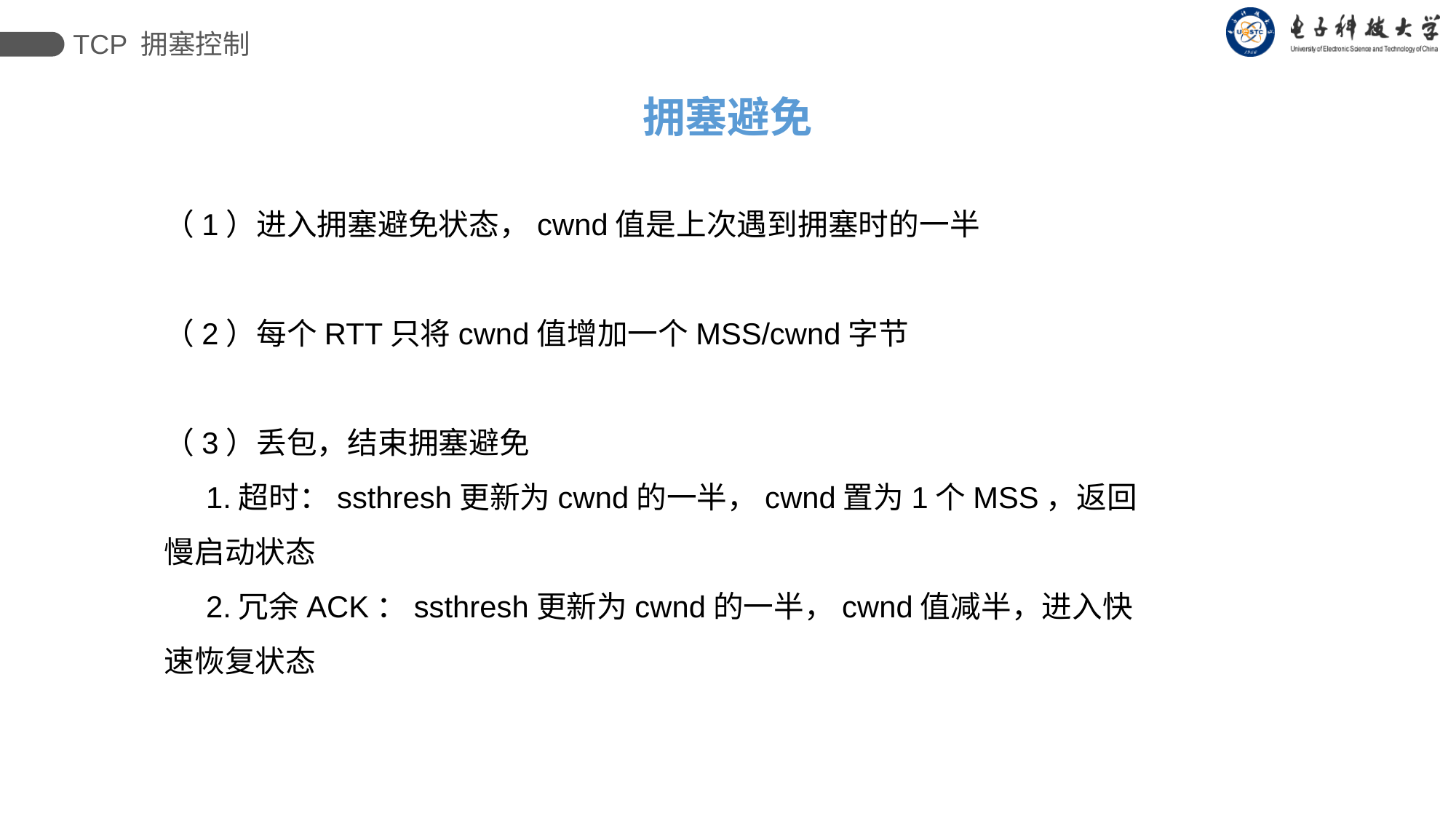

TCP 拥塞控制

拥塞避免
（1）进入拥塞避免状态，cwnd值是上次遇到拥塞时的一半

（2）每个RTT只将cwnd值增加一个MSS/cwnd字节

（3）丢包，结束拥塞避免
     1.超时：ssthresh更新为cwnd的一半，cwnd置为1个MSS，返回慢启动状态
     2.冗余ACK：ssthresh更新为cwnd的一半，cwnd值减半，进入快速恢复状态